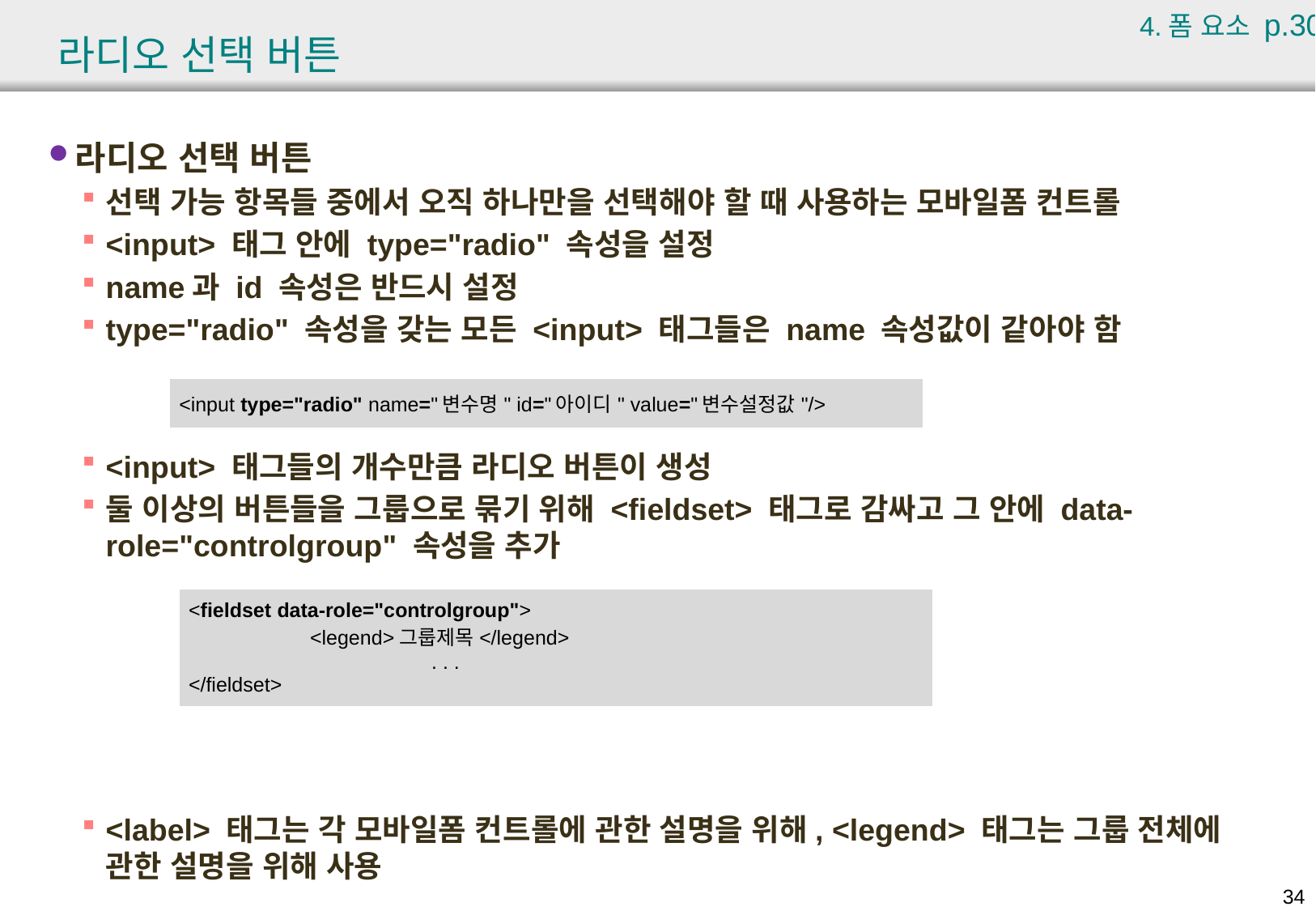

4.폼 요소 p.309
# 라디오 선택 버튼
라디오 선택 버튼
선택 가능 항목들 중에서 오직 하나만을 선택해야 할 때 사용하는 모바일폼 컨트롤
<input> 태그 안에 type="radio" 속성을 설정
name과 id 속성은 반드시 설정
type="radio" 속성을 갖는 모든 <input> 태그들은 name 속성값이 같아야 함

<input> 태그들의 개수만큼 라디오 버튼이 생성
둘 이상의 버튼들을 그룹으로 묶기 위해 <fieldset> 태그로 감싸고 그 안에 data-role="controlgroup" 속성을 추가

<label> 태그는 각 모바일폼 컨트롤에 관한 설명을 위해, <legend> 태그는 그룹 전체에 관한 설명을 위해 사용
| <input type="radio" name="변수명" id="아이디" value="변수설정값"/> |
| --- |
| <fieldset data-role="controlgroup"> <legend>그룹제목</legend> . . . </fieldset> |
| --- |